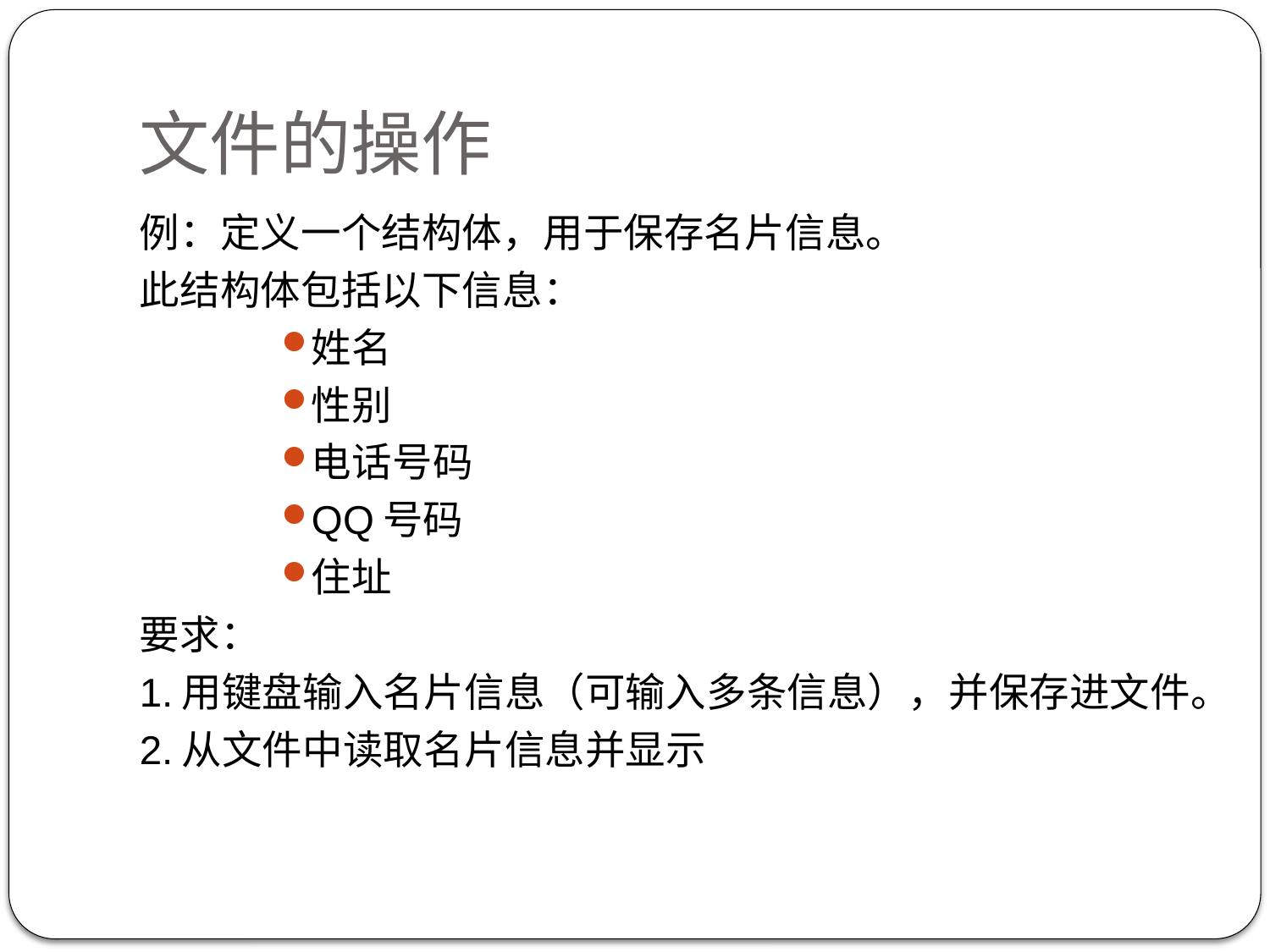

# 文件的操作
例：定义一个结构体，用于保存名片信息。
此结构体包括以下信息：
姓名
性别
电话号码
QQ号码
住址
要求：
1.用键盘输入名片信息（可输入多条信息），并保存进文件。
2.从文件中读取名片信息并显示